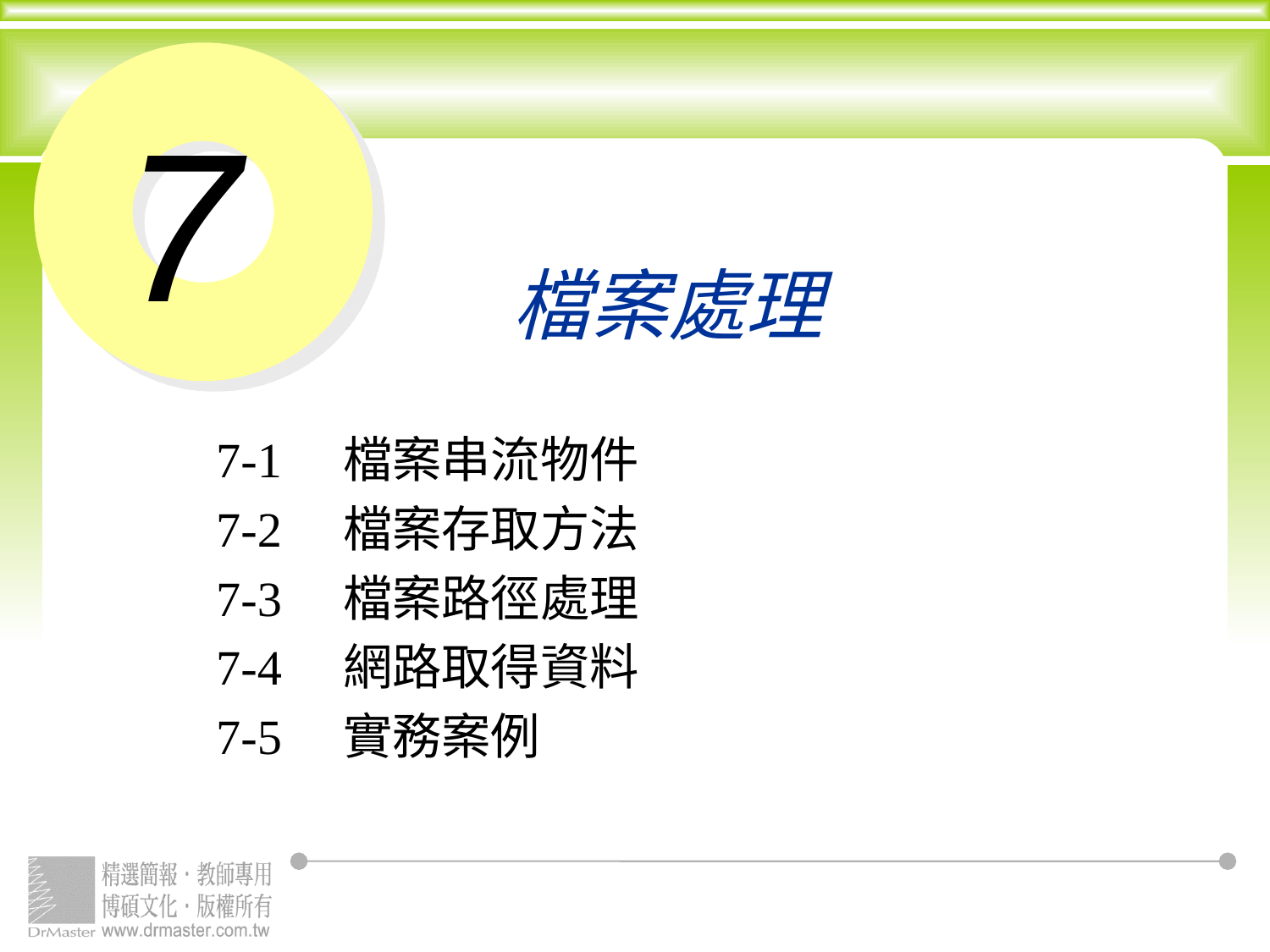

# 檔案處理
7
7-1　檔案串流物件
7-2　檔案存取方法
7-3　檔案路徑處理
7-4　網路取得資料
7-5　實務案例